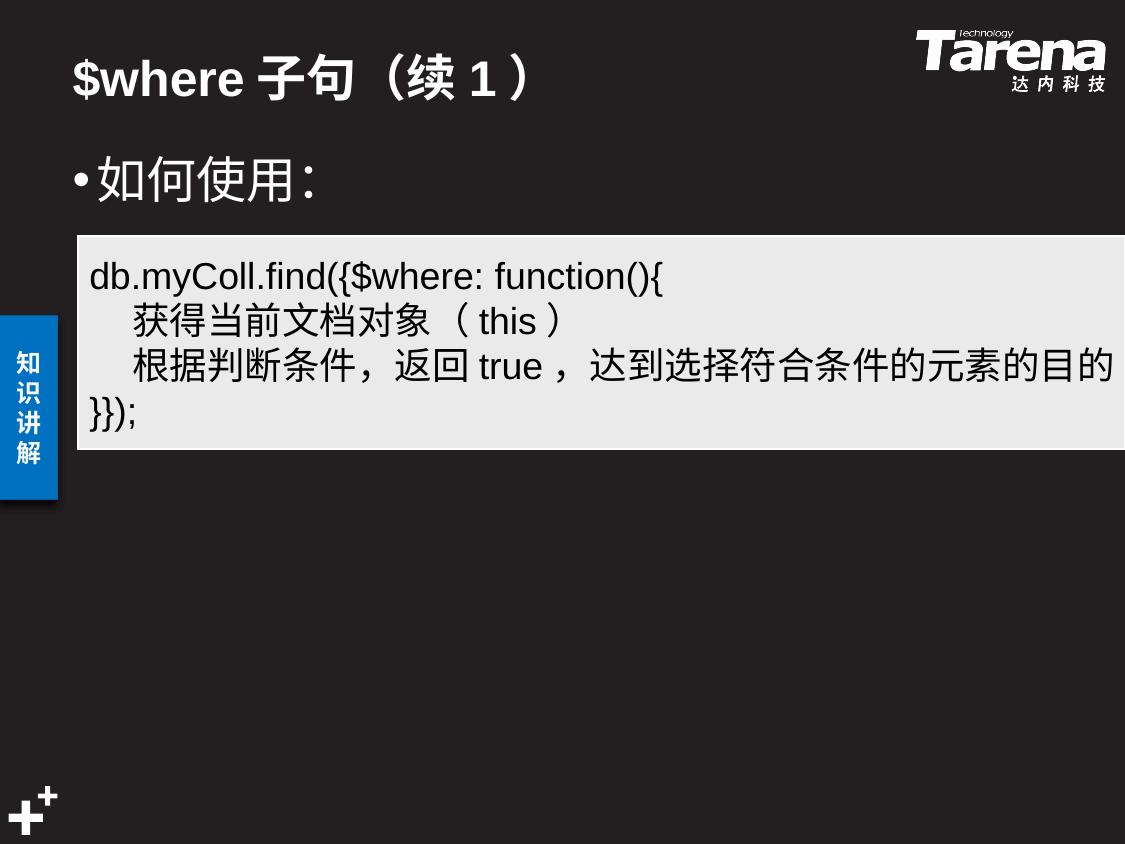

# $where子句（续1）
如何使用：

db.myColl.find({$where: function(){
    获得当前文档对象（this）
    根据判断条件，返回true，达到选择符合条件的元素的目的
}});